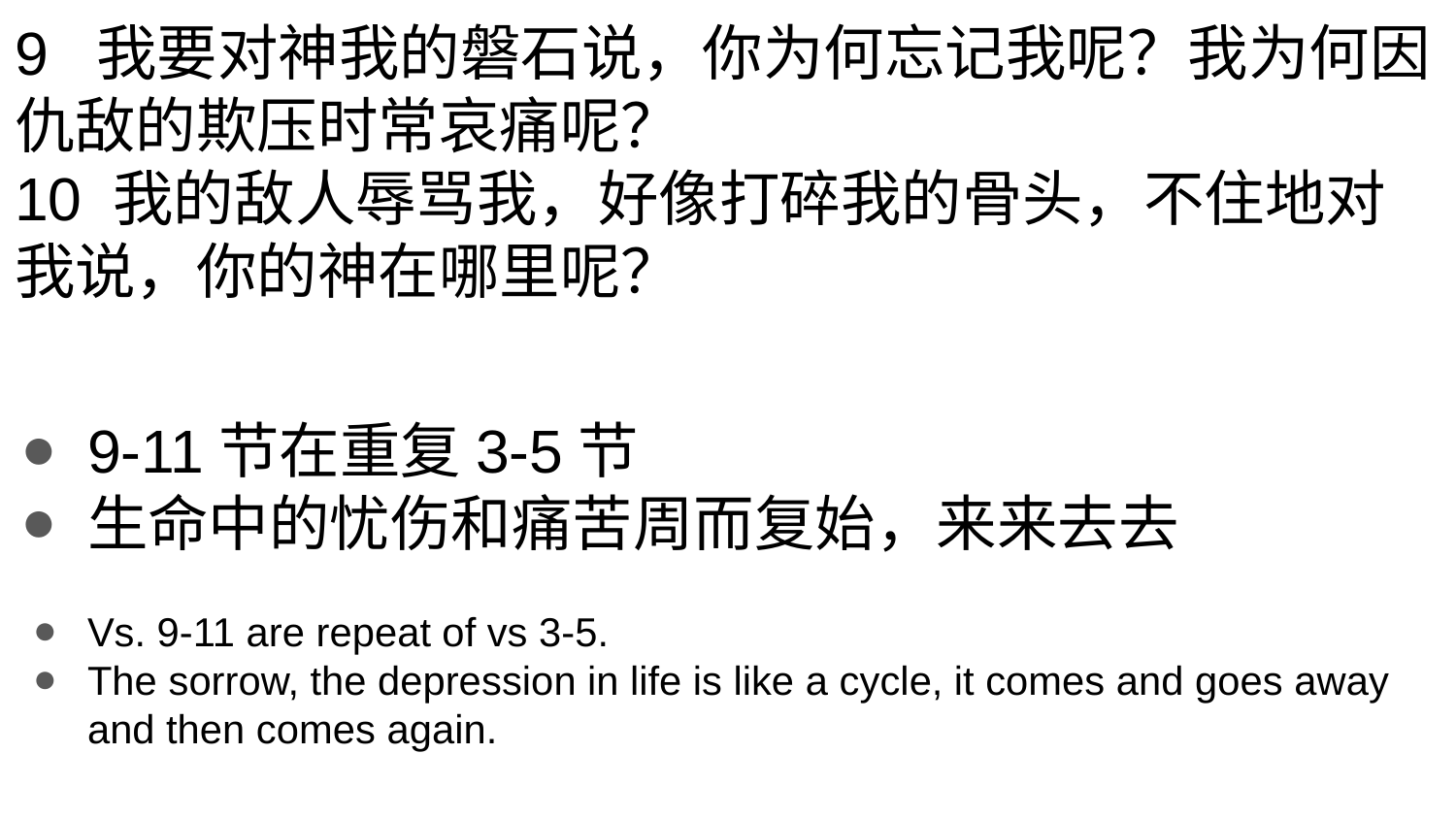

9  我要对神我的磐石说，你为何忘记我呢？我为何因仇敌的欺压时常哀痛呢？
10 我的敌人辱骂我，好像打碎我的骨头，不住地对我说，你的神在哪里呢？

9-11节在重复3-5节
生命中的忧伤和痛苦周而复始，来来去去

Vs. 9-11 are repeat of vs 3-5.
The sorrow, the depression in life is like a cycle, it comes and goes away and then comes again.